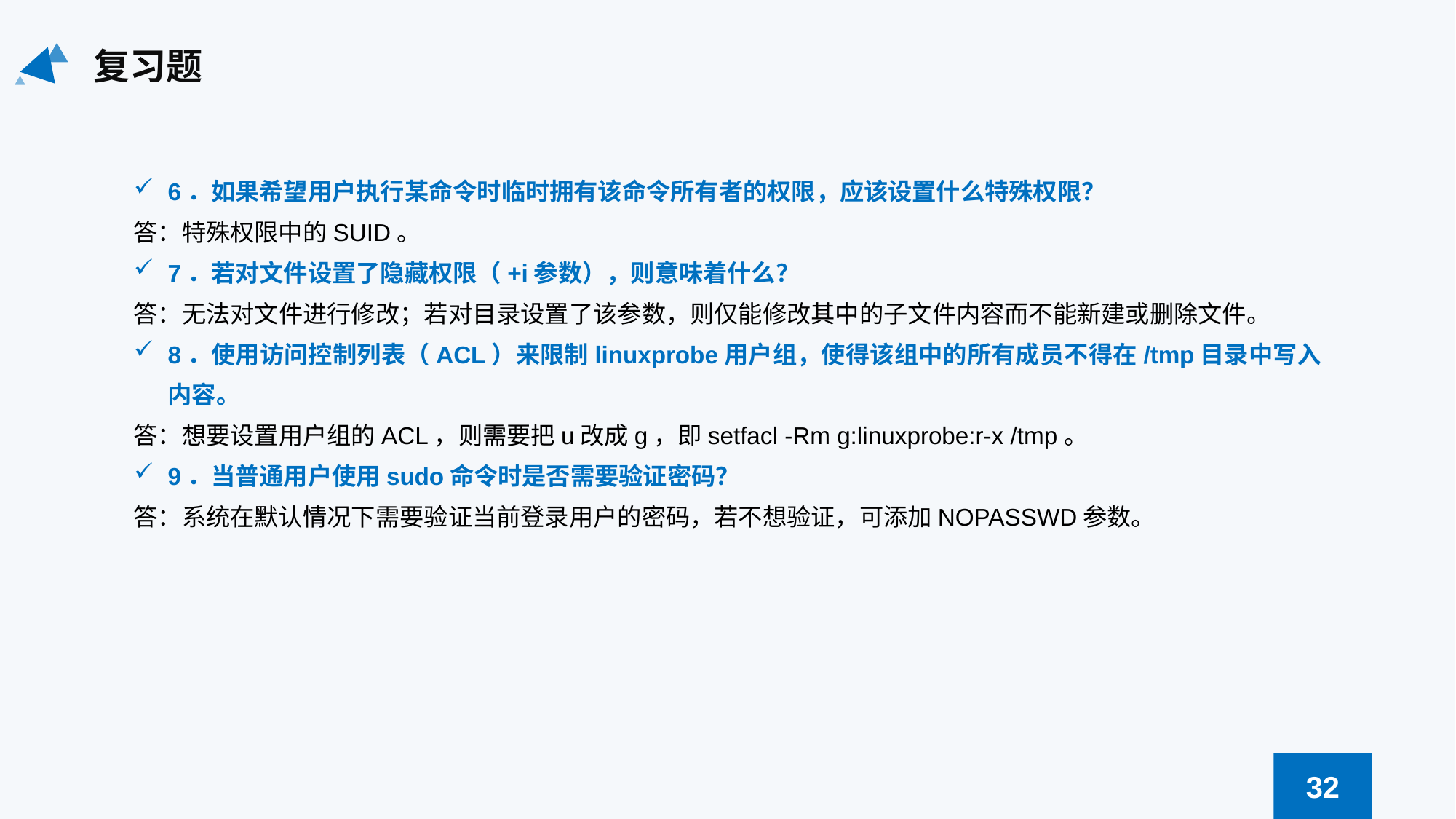

复习题

6．如果希望用户执行某命令时临时拥有该命令所有者的权限，应该设置什么特殊权限？
答：特殊权限中的SUID。
7．若对文件设置了隐藏权限（+i参数），则意味着什么？
答：无法对文件进行修改；若对目录设置了该参数，则仅能修改其中的子文件内容而不能新建或删除文件。
8．使用访问控制列表（ACL）来限制linuxprobe用户组，使得该组中的所有成员不得在/tmp目录中写入内容。
答：想要设置用户组的ACL，则需要把u改成g，即setfacl -Rm g:linuxprobe:r-x /tmp。
9．当普通用户使用sudo命令时是否需要验证密码？
答：系统在默认情况下需要验证当前登录用户的密码，若不想验证，可添加NOPASSWD参数。

32